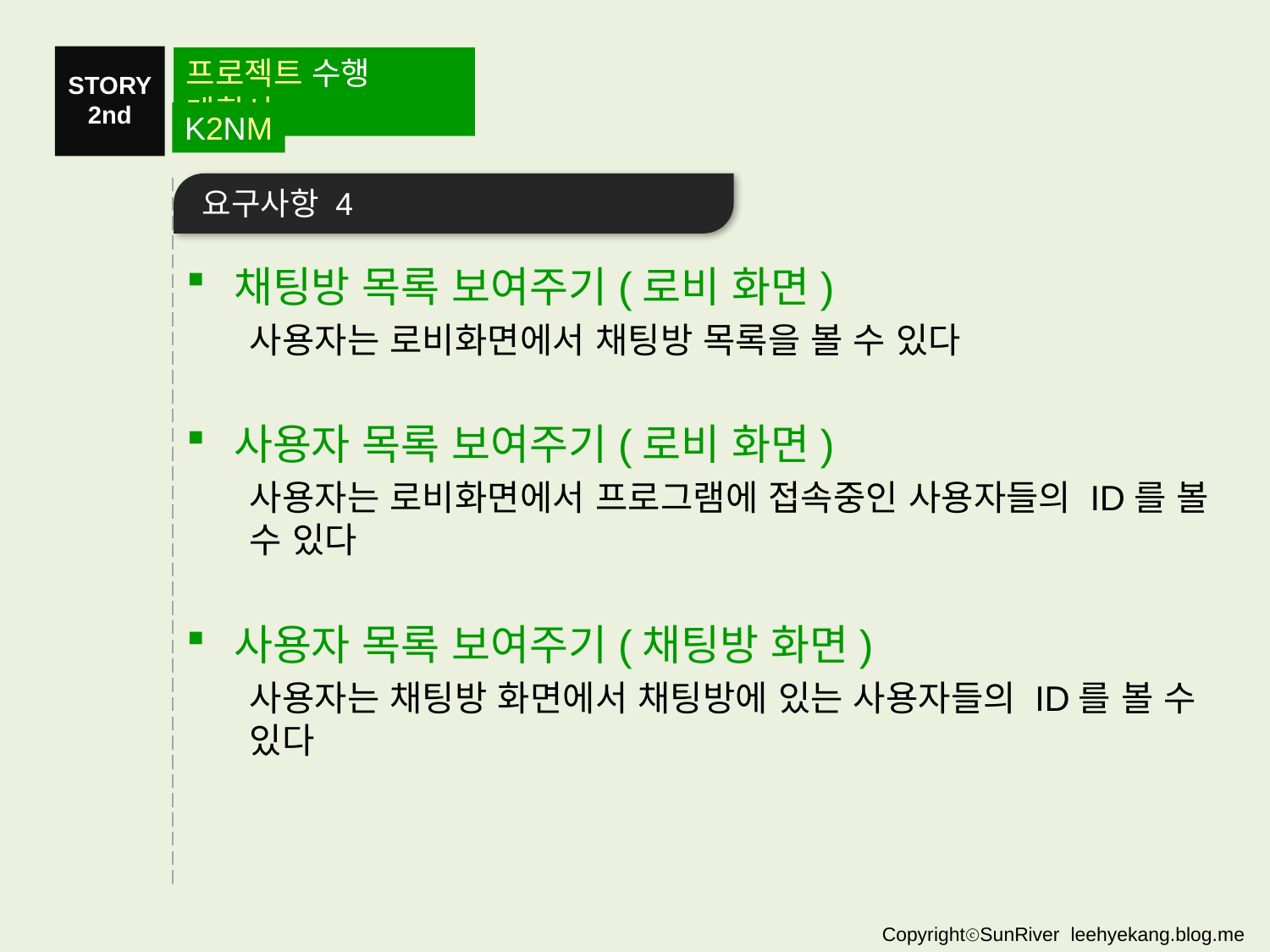

프로젝트 수행 계획서
STORY
2nd
K2NM

요구사항 4
채팅방 목록 보여주기(로비 화면)
사용자는 로비화면에서 채팅방 목록을 볼 수 있다

사용자 목록 보여주기(로비 화면)
사용자는 로비화면에서 프로그램에 접속중인 사용자들의 ID를 볼 수 있다

사용자 목록 보여주기(채팅방 화면)
사용자는 채팅방 화면에서 채팅방에 있는 사용자들의 ID를 볼 수 있다